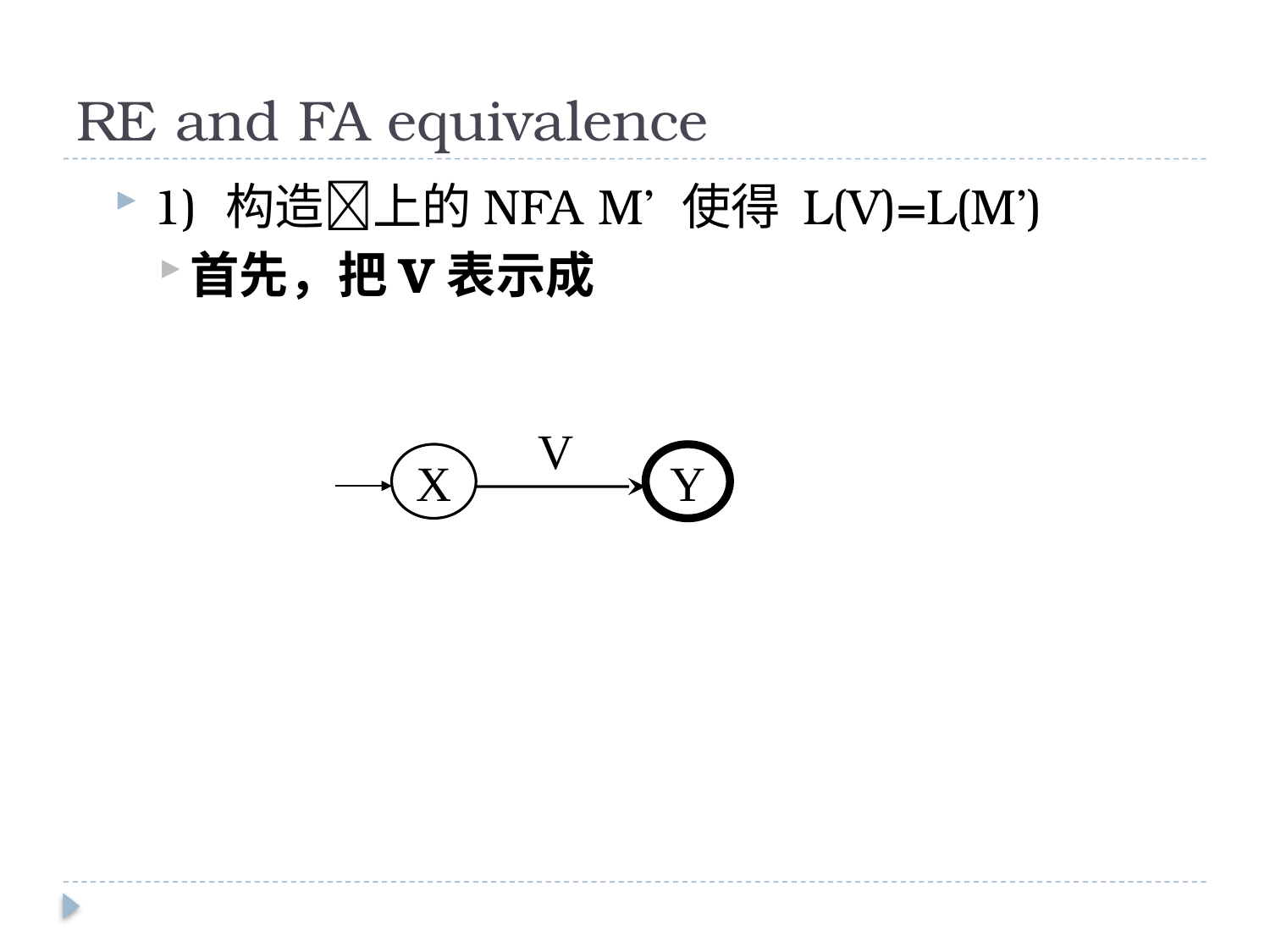

# RE and FA equivalence
1) 构造Σ上的NFA M’ 使得 L(V)=L(M’)
首先，把V表示成

V
X
Y